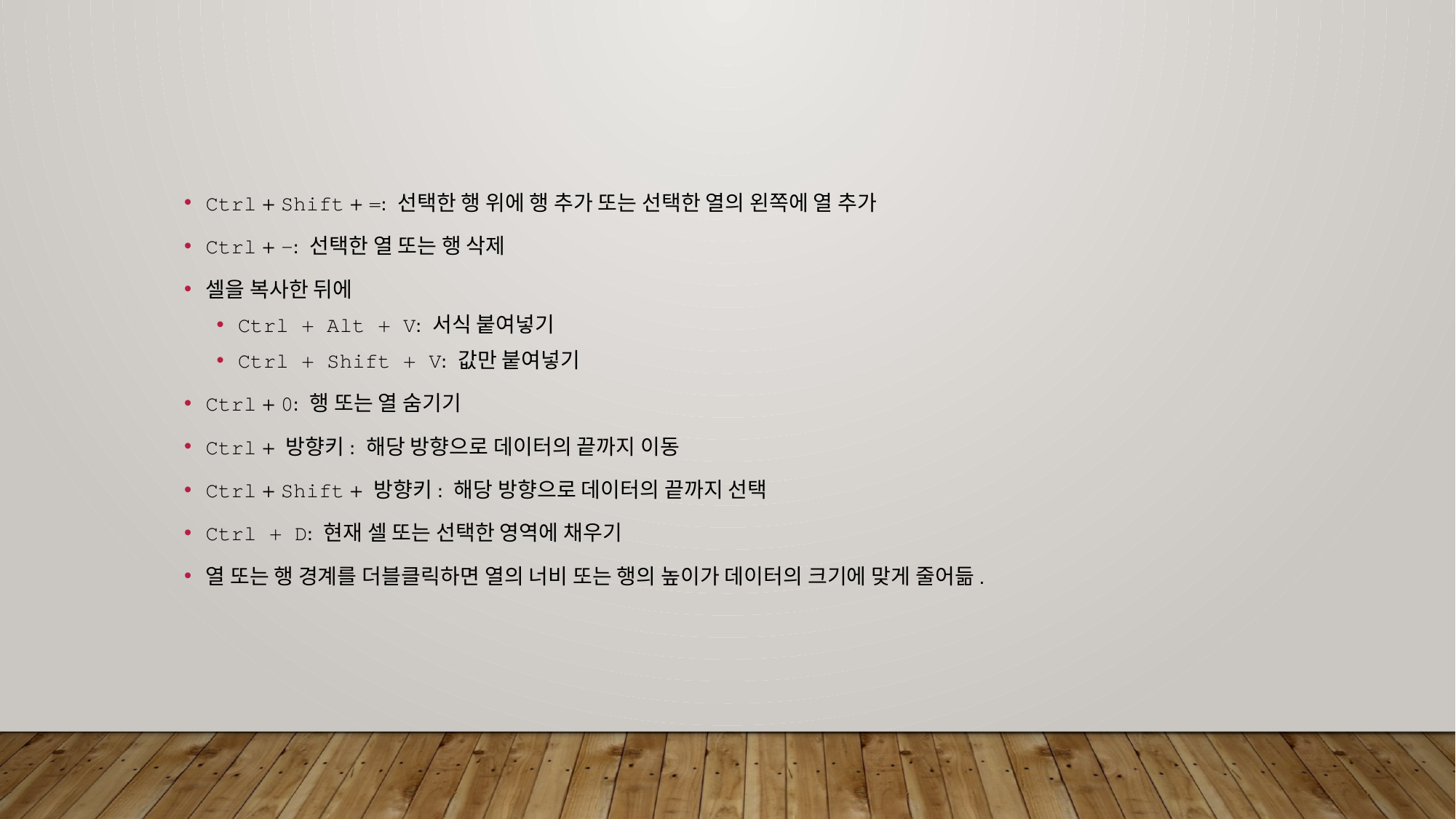

Ctrl + Shift + =: 선택한 행 위에 행 추가 또는 선택한 열의 왼쪽에 열 추가
Ctrl + -: 선택한 열 또는 행 삭제
셀을 복사한 뒤에
Ctrl + Alt + V: 서식 붙여넣기
Ctrl + Shift + V: 값만 붙여넣기
Ctrl + 0: 행 또는 열 숨기기
Ctrl + 방향키: 해당 방향으로 데이터의 끝까지 이동
Ctrl + Shift + 방향키: 해당 방향으로 데이터의 끝까지 선택
Ctrl + D: 현재 셀 또는 선택한 영역에 채우기
열 또는 행 경계를 더블클릭하면 열의 너비 또는 행의 높이가 데이터의 크기에 맞게 줄어듦.